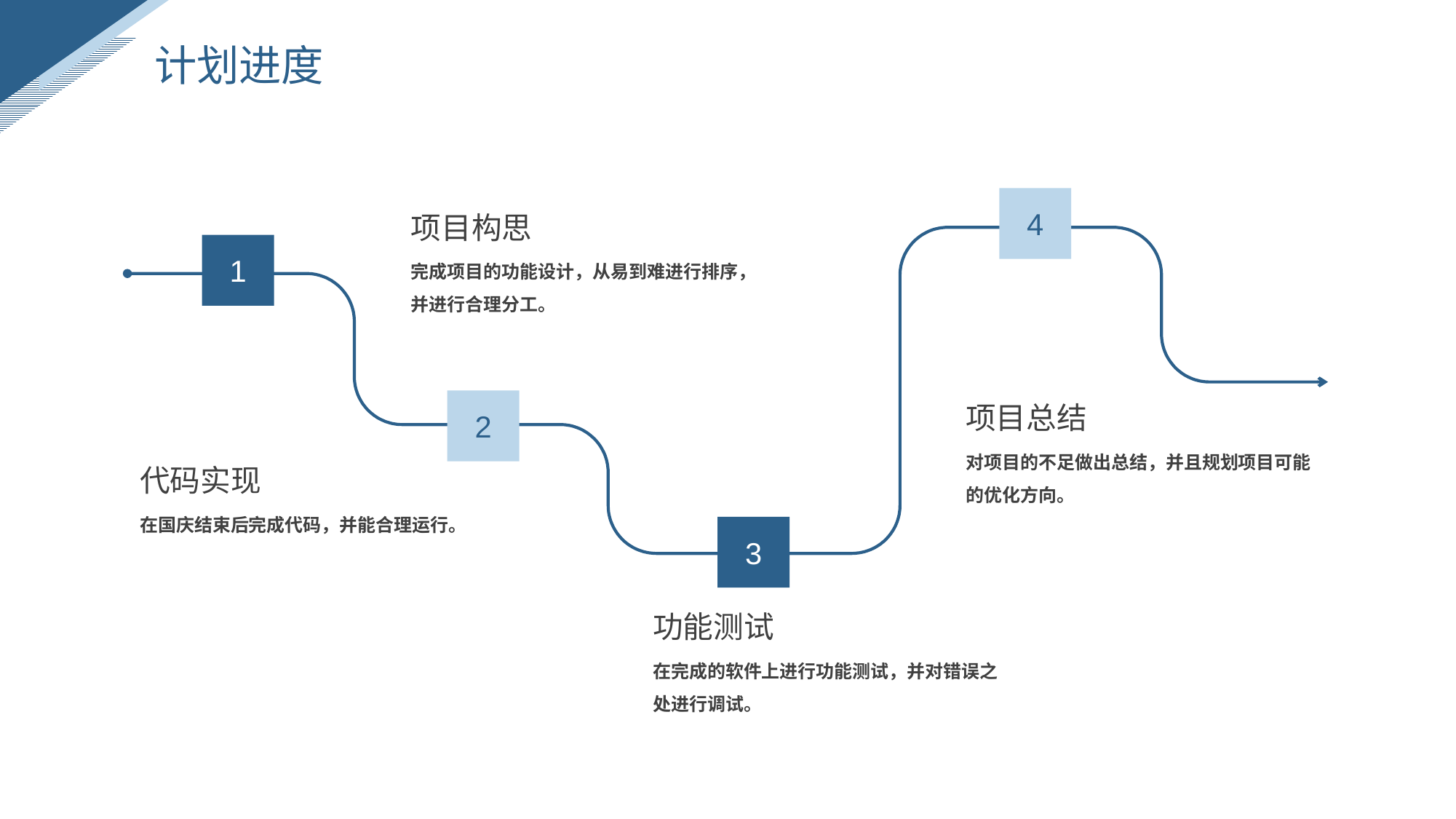

计划进度
4
项目构思

1
完成项目的功能设计，从易到难进行排序，并进行合理分工。
2
项目总结
对项目的不足做出总结，并且规划项目可能的优化方向。
代码实现
在国庆结束后完成代码，并能合理运行。
3
功能测试
在完成的软件上进行功能测试，并对错误之处进行调试。